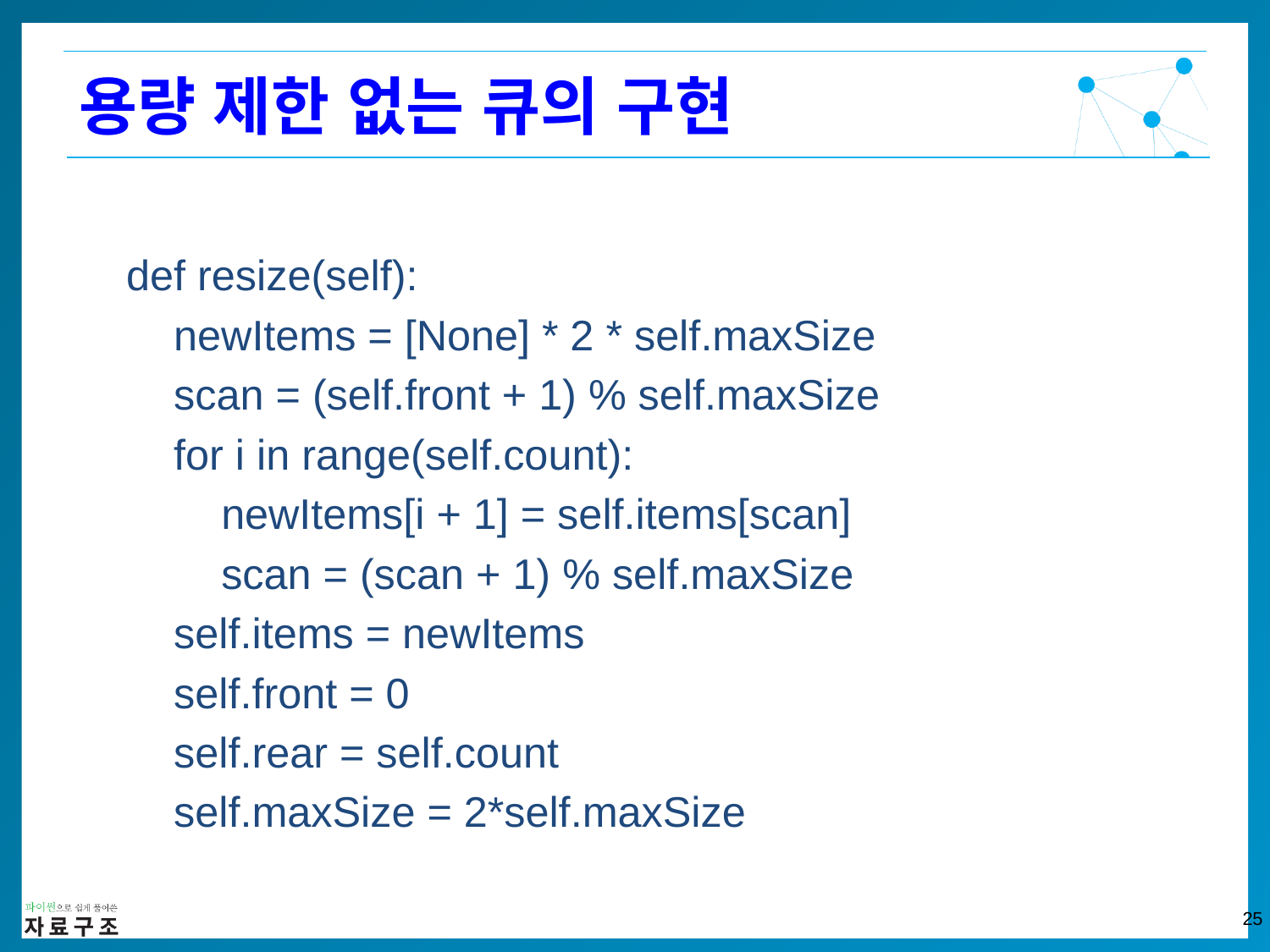

용량 제한 없는 큐의 구현

    def resize(self):
        newItems = [None] * 2 * self.maxSize
        scan = (self.front + 1) % self.maxSize
        for i in range(self.count):
            newItems[i + 1] = self.items[scan]
            scan = (scan + 1) % self.maxSize
        self.items = newItems
        self.front = 0
        self.rear = self.count
        self.maxSize = 2*self.maxSize